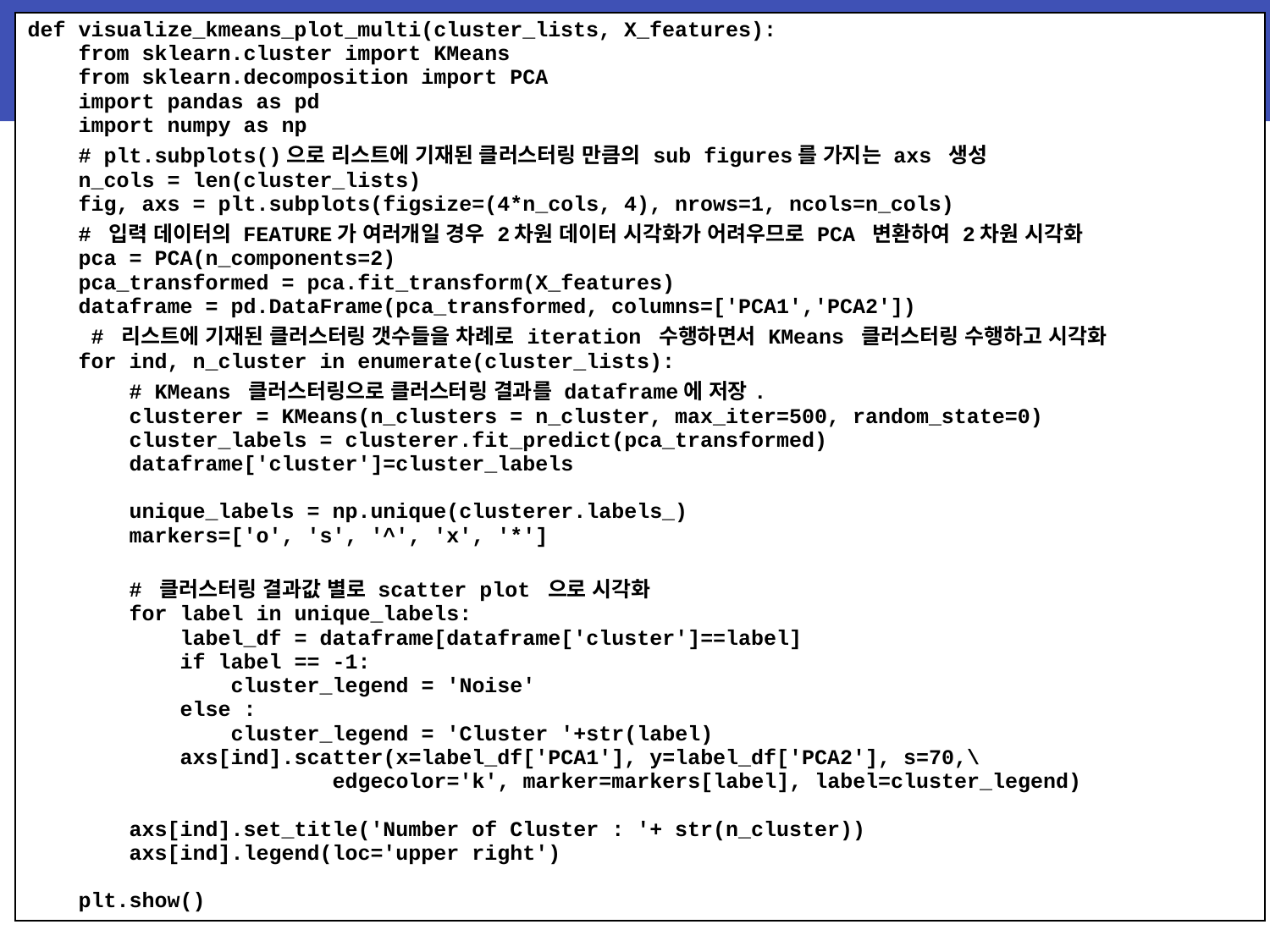

| def visualize\_kmeans\_plot\_multi(cluster\_lists, X\_features): from sklearn.cluster import KMeans from sklearn.decomposition import PCA import pandas as pd import numpy as np # plt.subplots()으로 리스트에 기재된 클러스터링 만큼의 sub figures를 가지는 axs 생성 n\_cols = len(cluster\_lists) fig, axs = plt.subplots(figsize=(4\*n\_cols, 4), nrows=1, ncols=n\_cols) # 입력 데이터의 FEATURE가 여러개일 경우 2차원 데이터 시각화가 어려우므로 PCA 변환하여 2차원 시각화 pca = PCA(n\_components=2) pca\_transformed = pca.fit\_transform(X\_features) dataframe = pd.DataFrame(pca\_transformed, columns=['PCA1','PCA2']) # 리스트에 기재된 클러스터링 갯수들을 차례로 iteration 수행하면서 KMeans 클러스터링 수행하고 시각화 for ind, n\_cluster in enumerate(cluster\_lists): # KMeans 클러스터링으로 클러스터링 결과를 dataframe에 저장. clusterer = KMeans(n\_clusters = n\_cluster, max\_iter=500, random\_state=0) cluster\_labels = clusterer.fit\_predict(pca\_transformed) dataframe['cluster']=cluster\_labels unique\_labels = np.unique(clusterer.labels\_) markers=['o', 's', '^', 'x', '\*'] # 클러스터링 결과값 별로 scatter plot 으로 시각화 for label in unique\_labels: label\_df = dataframe[dataframe['cluster']==label] if label == -1: cluster\_legend = 'Noise' else : cluster\_legend = 'Cluster '+str(label) axs[ind].scatter(x=label\_df['PCA1'], y=label\_df['PCA2'], s=70,\ edgecolor='k', marker=markers[label], label=cluster\_legend) axs[ind].set\_title('Number of Cluster : '+ str(n\_cluster)) axs[ind].legend(loc='upper right') plt.show() |
| --- |
# 데이터 분석
21